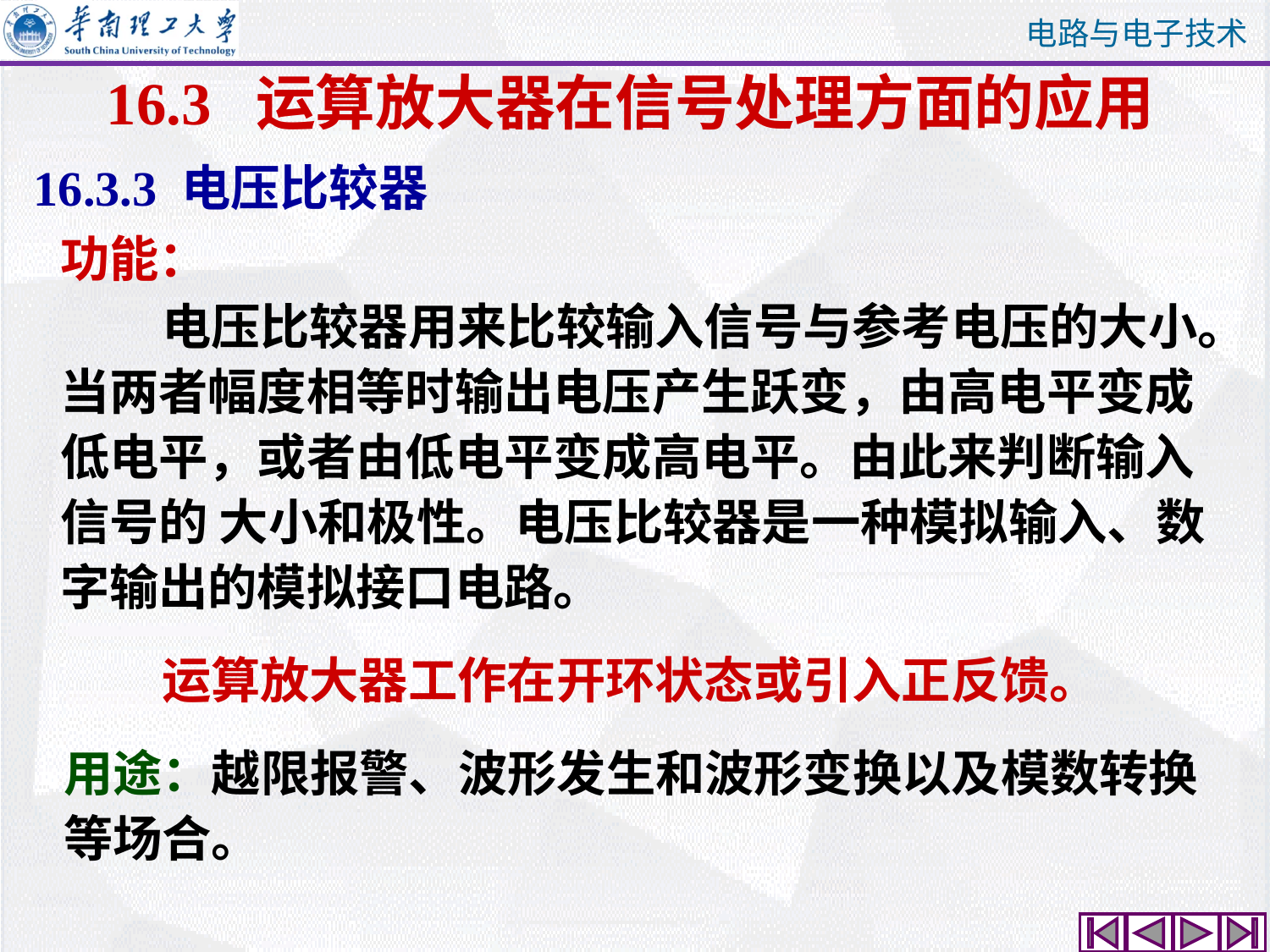

# 16.3  运算放大器在信号处理方面的应用
16.3.3 电压比较器
功能：
        电压比较器用来比较输入信号与参考电压的大小。当两者幅度相等时输出电压产生跃变，由高电平变成低电平，或者由低电平变成高电平。由此来判断输入信号的 大小和极性。电压比较器是一种模拟输入、数字输出的模拟接口电路。
        运算放大器工作在开环状态或引入正反馈。
用途：越限报警、波形发生和波形变换以及模数转换等场合。